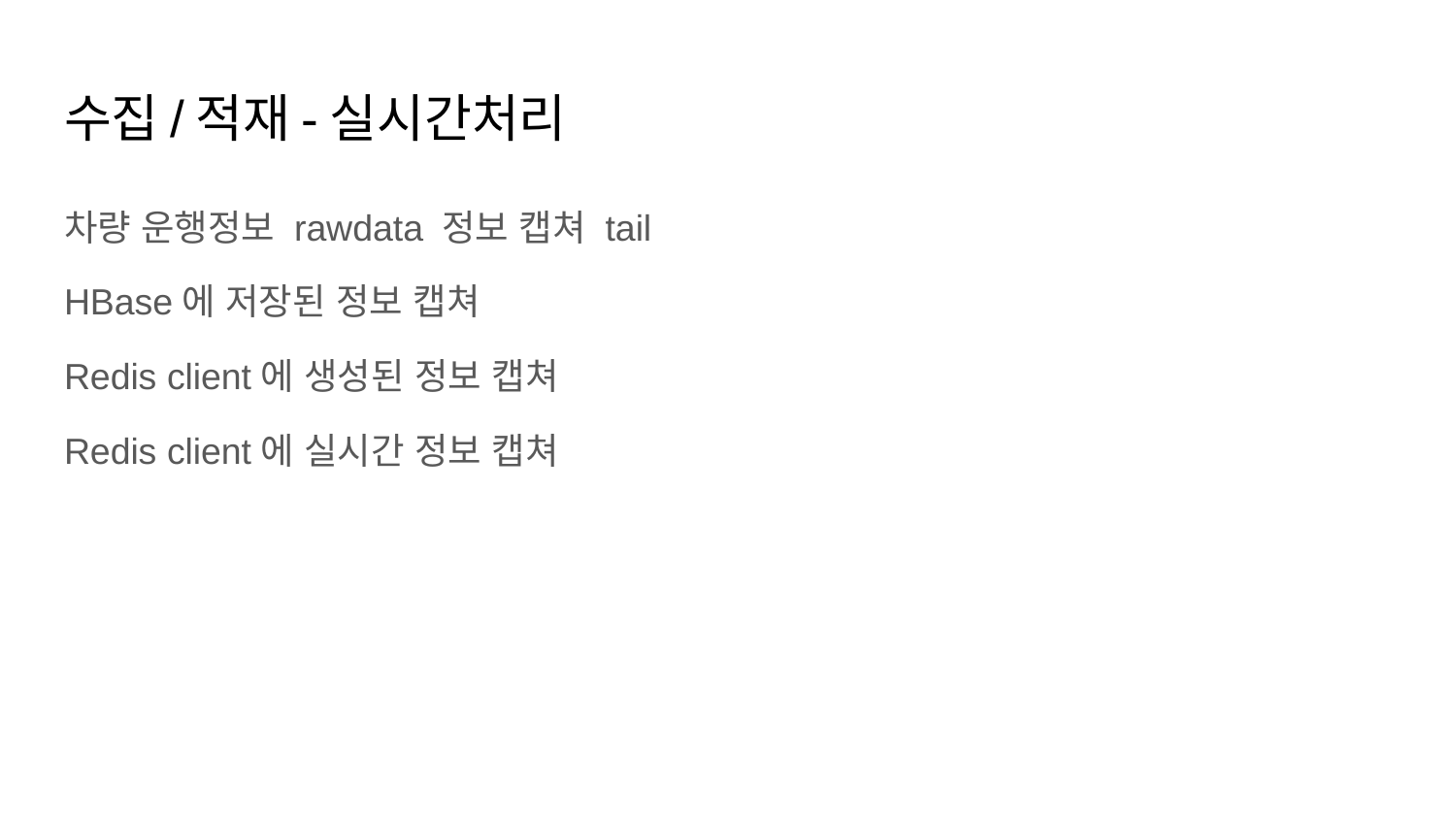

# 수집/적재-실시간처리
차량 운행정보 rawdata 정보 캡쳐 tail
HBase에 저장된 정보 캡쳐
Redis client에 생성된 정보 캡쳐
Redis client에 실시간 정보 캡쳐